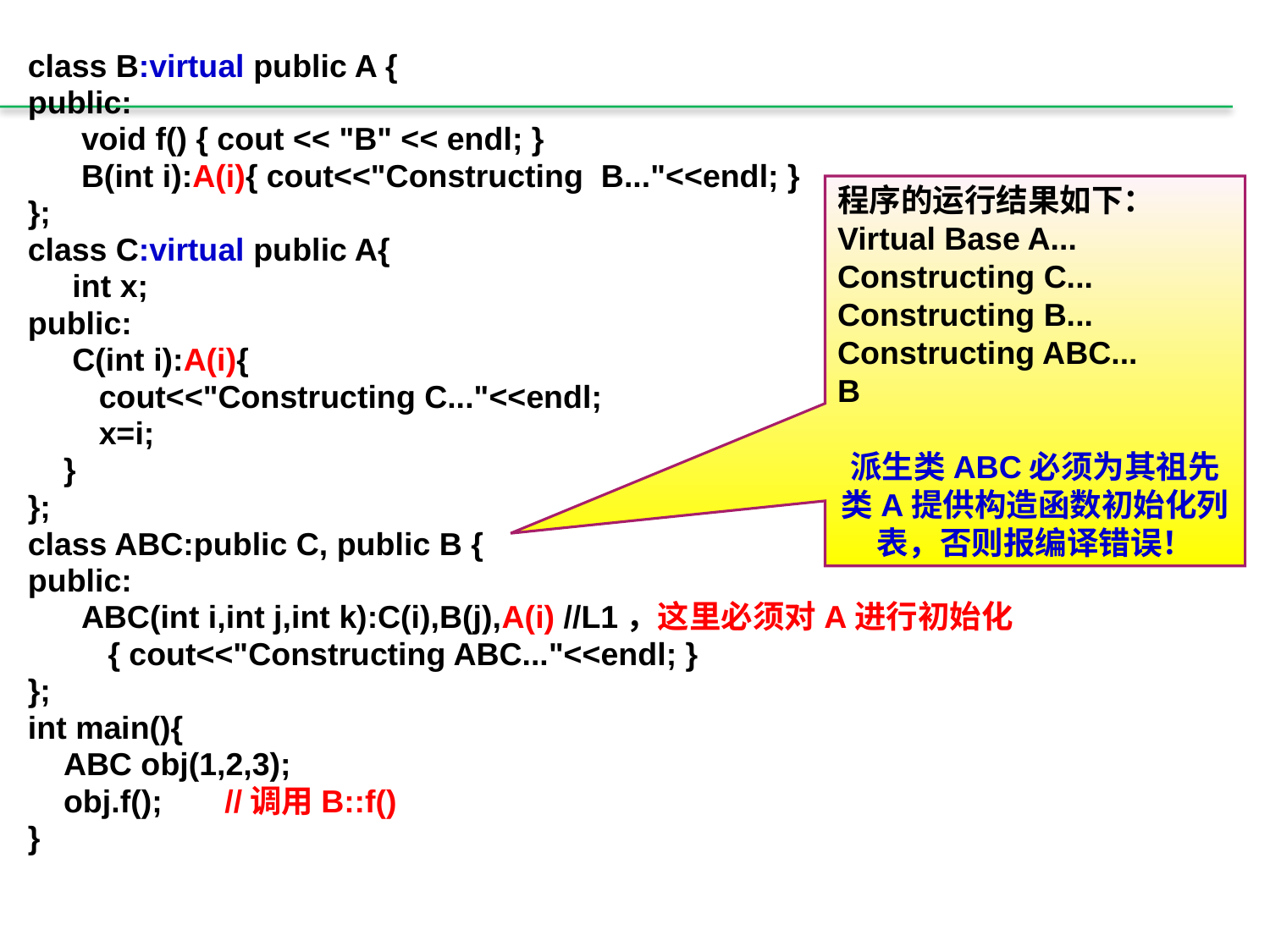

class B:virtual public A {
public:
      void f() { cout << "B" << endl; }
      B(int i):A(i){ cout<<"Constructing  B..."<<endl; }
};
class C:virtual public A{
     int x;
public:
     C(int i):A(i){
        cout<<"Constructing C..."<<endl;
        x=i;
    }
};
class ABC:public C, public B {
public:
      ABC(int i,int j,int k):C(i),B(j),A(i) //L1，这里必须对A进行初始化
         { cout<<"Constructing ABC..."<<endl; }
};
int main(){
    ABC obj(1,2,3);
    obj.f();       //调用B::f()
}
程序的运行结果如下：
Virtual Base A...
Constructing C...
Constructing B...
Constructing ABC...
B

派生类ABC必须为其祖先类A提供构造函数初始化列表，否则报编译错误！